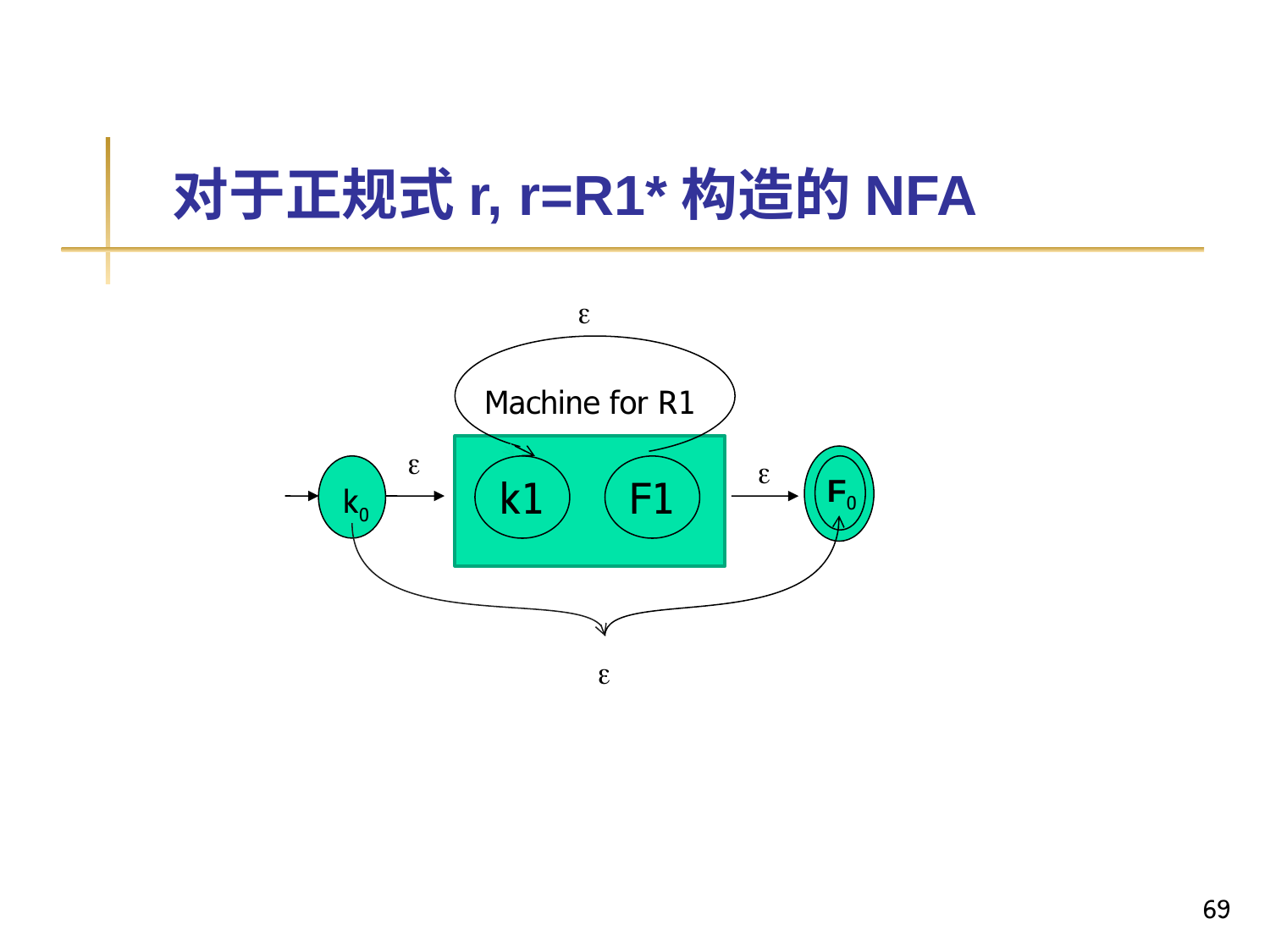

# 对于正规式r, r=R1*构造的NFA
ε

Machine for R1
ε

ε
k1
F1
F0
k0

ε
69